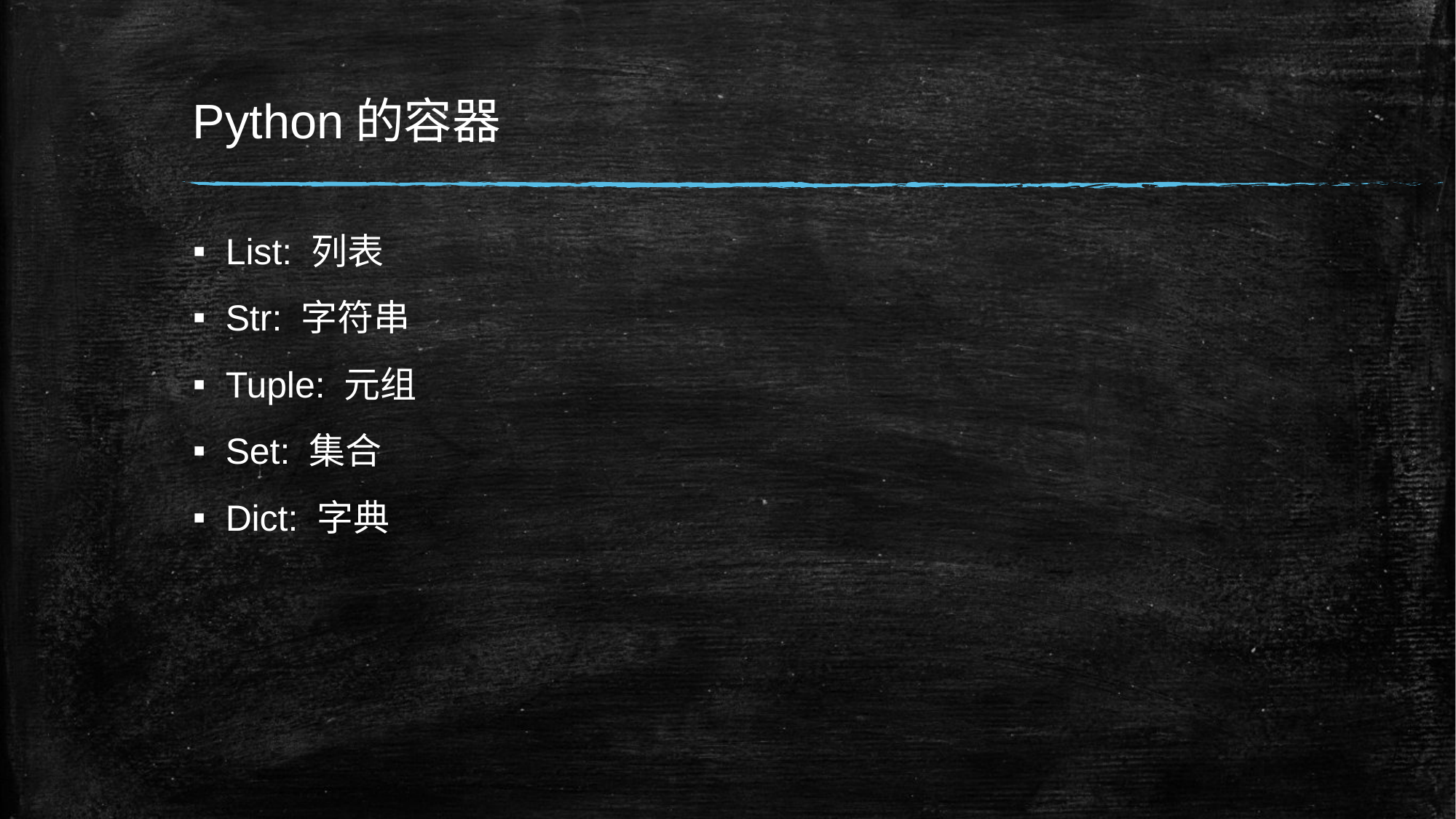

# Python的容器
List: 列表
Str: 字符串
Tuple: 元组
Set: 集合
Dict: 字典